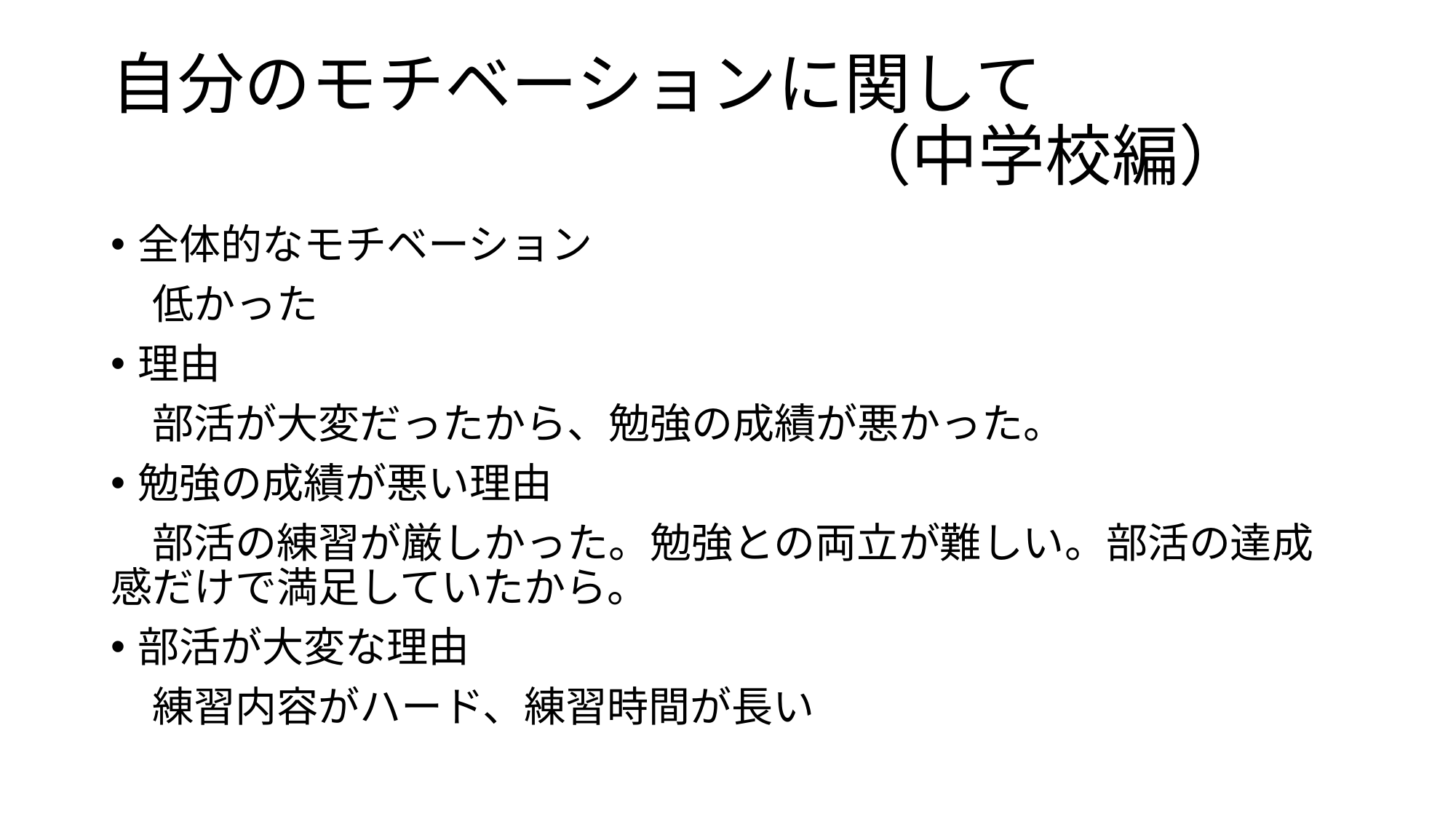

# 自分のモチベーションに関して 　　　　　　　　　　　（中学校編）
全体的なモチベーション
　低かった
理由
　部活が大変だったから、勉強の成績が悪かった。
勉強の成績が悪い理由
　部活の練習が厳しかった。勉強との両立が難しい。部活の達成感だけで満足していたから。
部活が大変な理由
　練習内容がハード、練習時間が長い